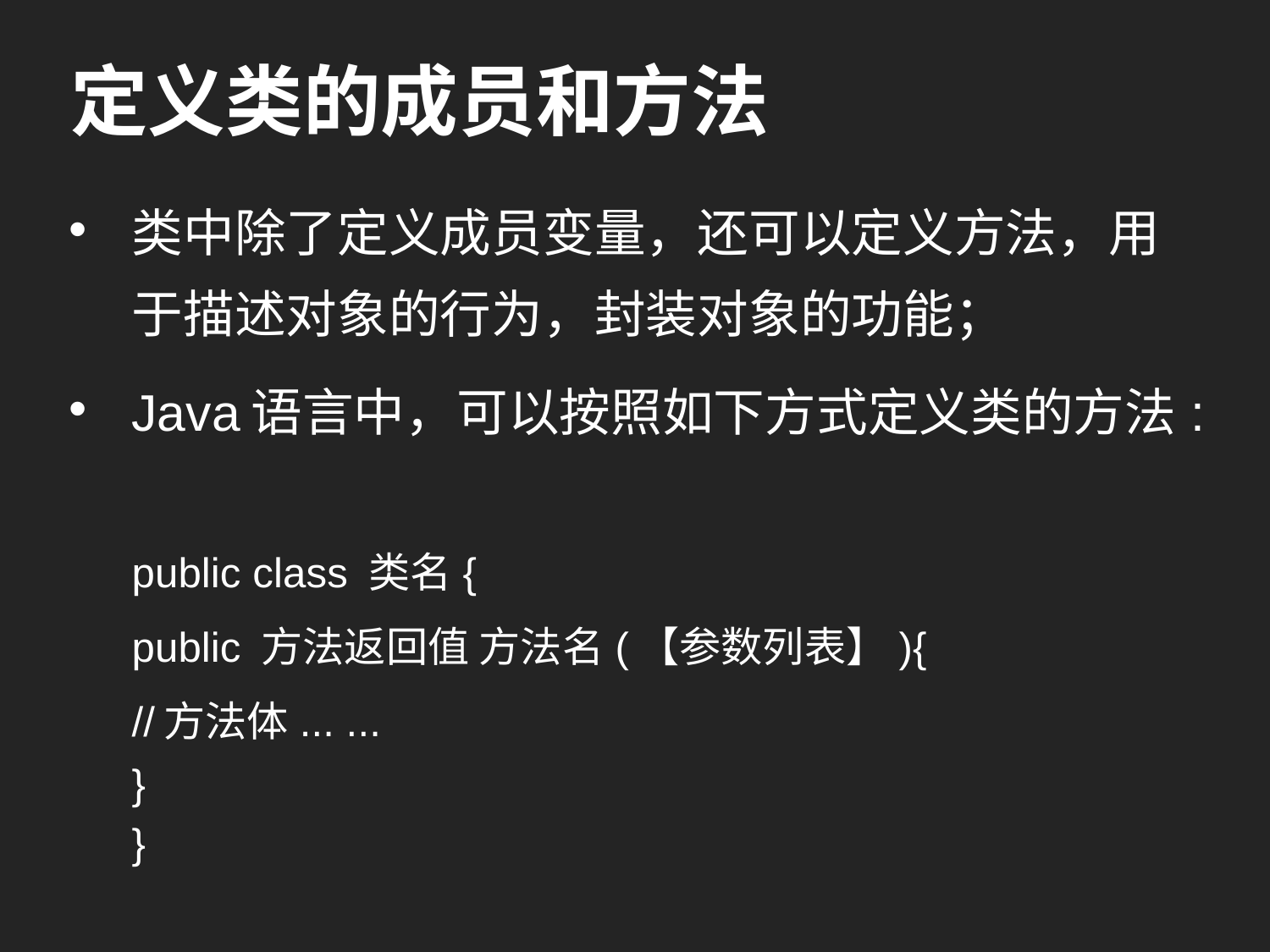

# 定义类的成员和方法
类中除了定义成员变量，还可以定义方法，用于描述对象的行为，封装对象的功能；
Java语言中，可以按照如下方式定义类的方法:

public class 类名{
	public 方法返回值 方法名(【参数列表】){
		//方法体... ...
	}
}